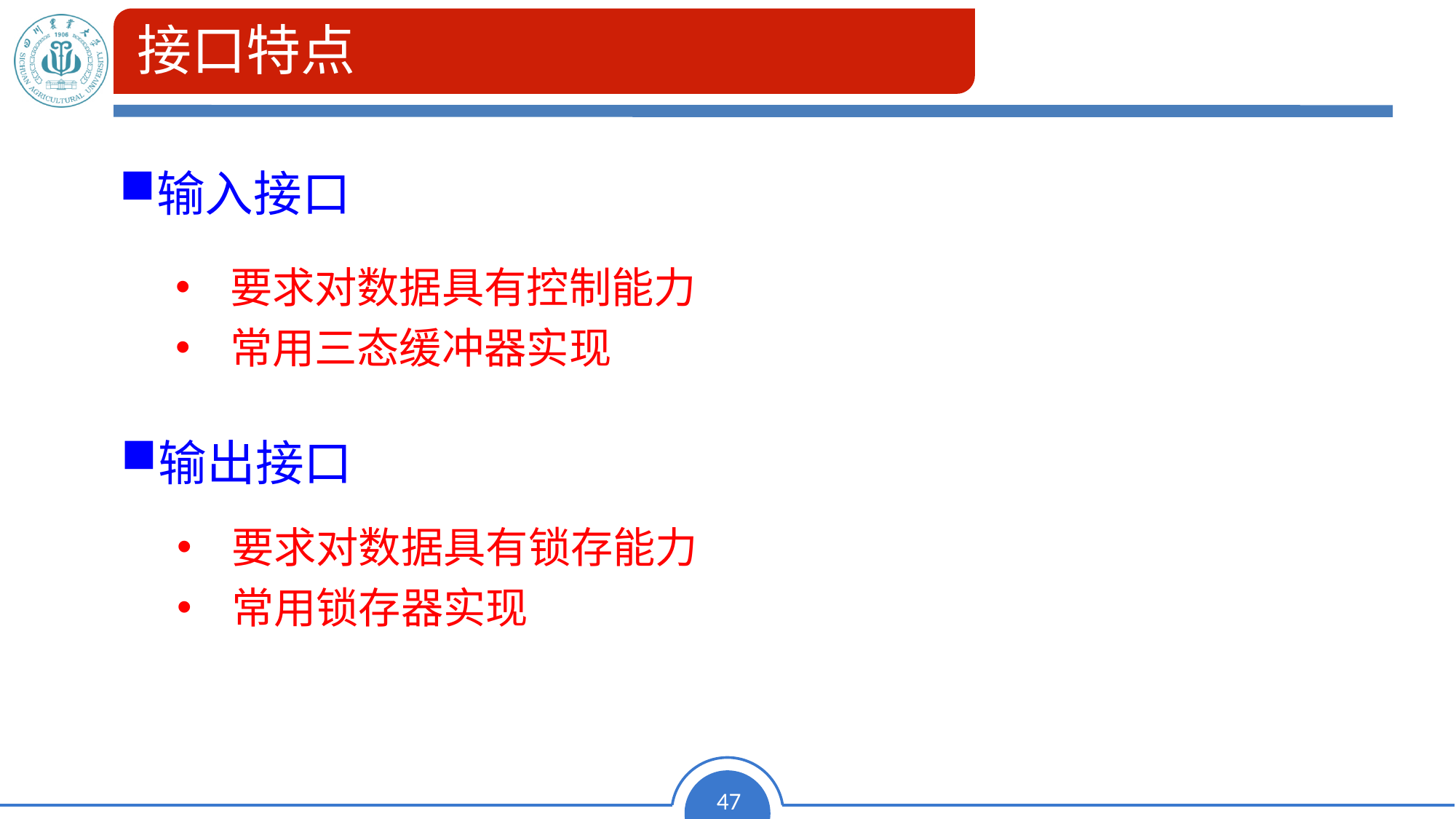

# 接口特点
输入接口
要求对数据具有控制能力
常用三态缓冲器实现

输出接口
要求对数据具有锁存能力
常用锁存器实现